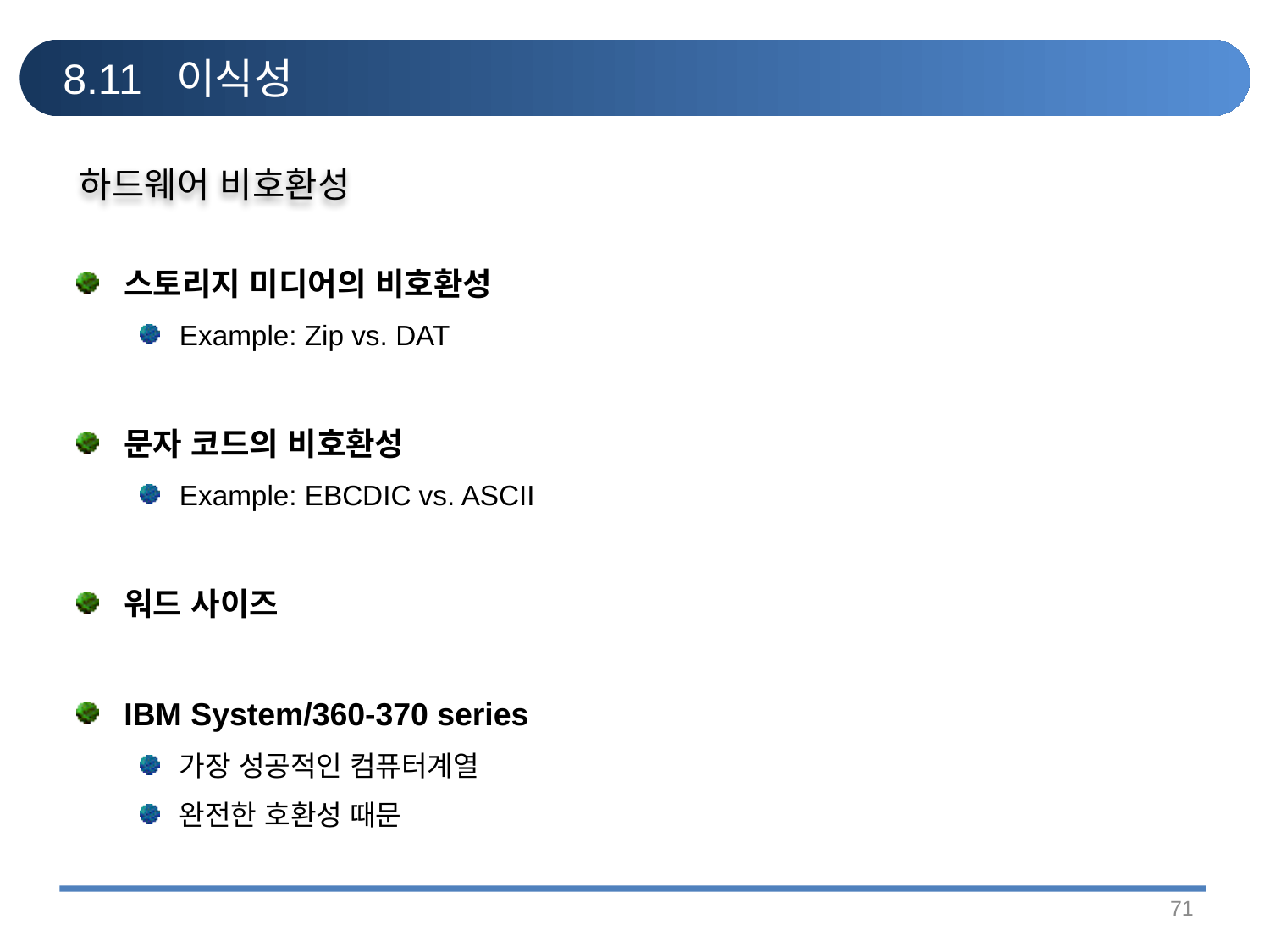

# 8.11  이식성
하드웨어 비호환성
스토리지 미디어의 비호환성
Example: Zip vs. DAT

문자 코드의 비호환성
Example: EBCDIC vs. ASCII

워드 사이즈

IBM System/360-370 series
가장 성공적인 컴퓨터계열
완전한 호환성 때문

71